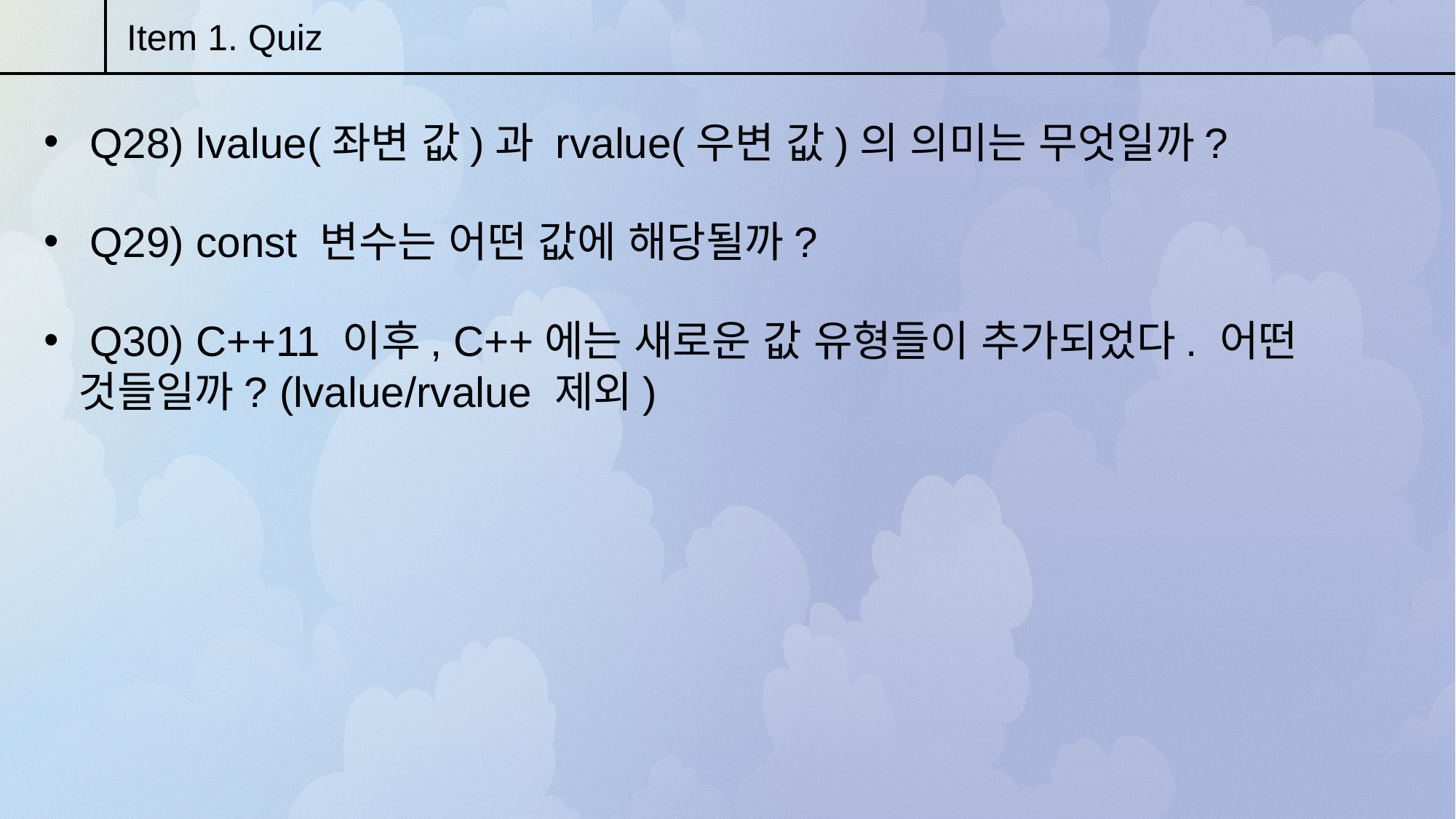

Item 1. Quiz
 Q28) lvalue(좌변 값)과 rvalue(우변 값)의 의미는 무엇일까?
 Q29) const 변수는 어떤 값에 해당될까?
 Q30) C++11 이후, C++에는 새로운 값 유형들이 추가되었다. 어떤 것들일까? (lvalue/rvalue 제외)